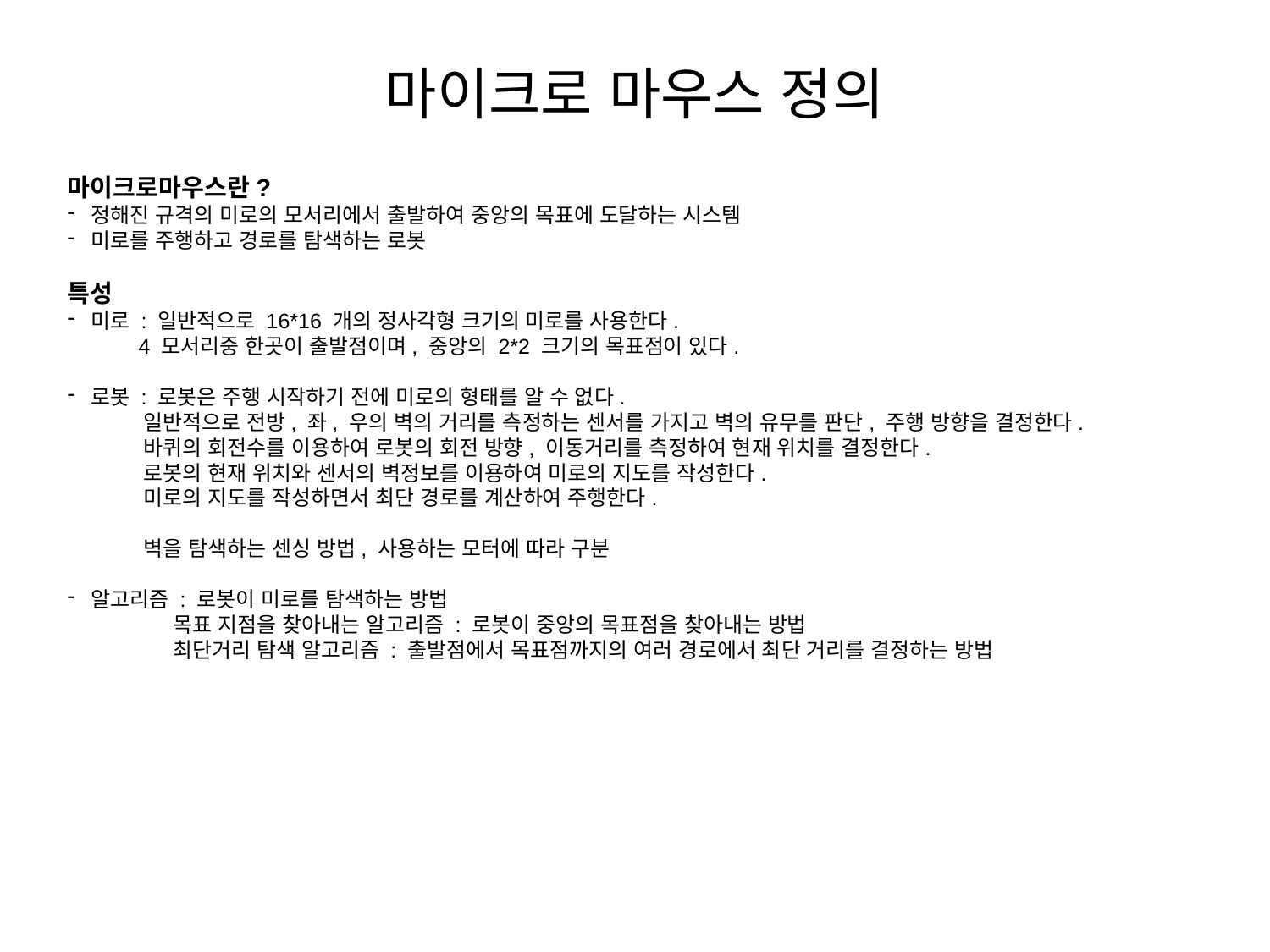

# 마이크로 마우스 정의
마이크로마우스란?
정해진 규격의 미로의 모서리에서 출발하여 중앙의 목표에 도달하는 시스템
미로를 주행하고 경로를 탐색하는 로봇

특성
미로 : 일반적으로 16*16 개의 정사각형 크기의 미로를 사용한다.
            4 모서리중 한곳이 출발점이며, 중앙의 2*2 크기의 목표점이 있다.

로봇 : 로봇은 주행 시작하기 전에 미로의 형태를 알 수 없다.
            일반적으로 전방, 좌, 우의 벽의 거리를 측정하는 센서를 가지고 벽의 유무를 판단, 주행 방향을 결정한다.
            바퀴의 회전수를 이용하여 로봇의 회전 방향, 이동거리를 측정하여 현재 위치를 결정한다.
            로봇의 현재 위치와 센서의 벽정보를 이용하여 미로의 지도를 작성한다.
            미로의 지도를 작성하면서 최단 경로를 계산하여 주행한다.

            벽을 탐색하는 센싱 방법, 사용하는 모터에 따라 구분

알고리즘 : 로봇이 미로를 탐색하는 방법
                 목표 지점을 찾아내는 알고리즘 : 로봇이 중앙의 목표점을 찾아내는 방법
                 최단거리 탐색 알고리즘 : 출발점에서 목표점까지의 여러 경로에서 최단 거리를 결정하는 방법